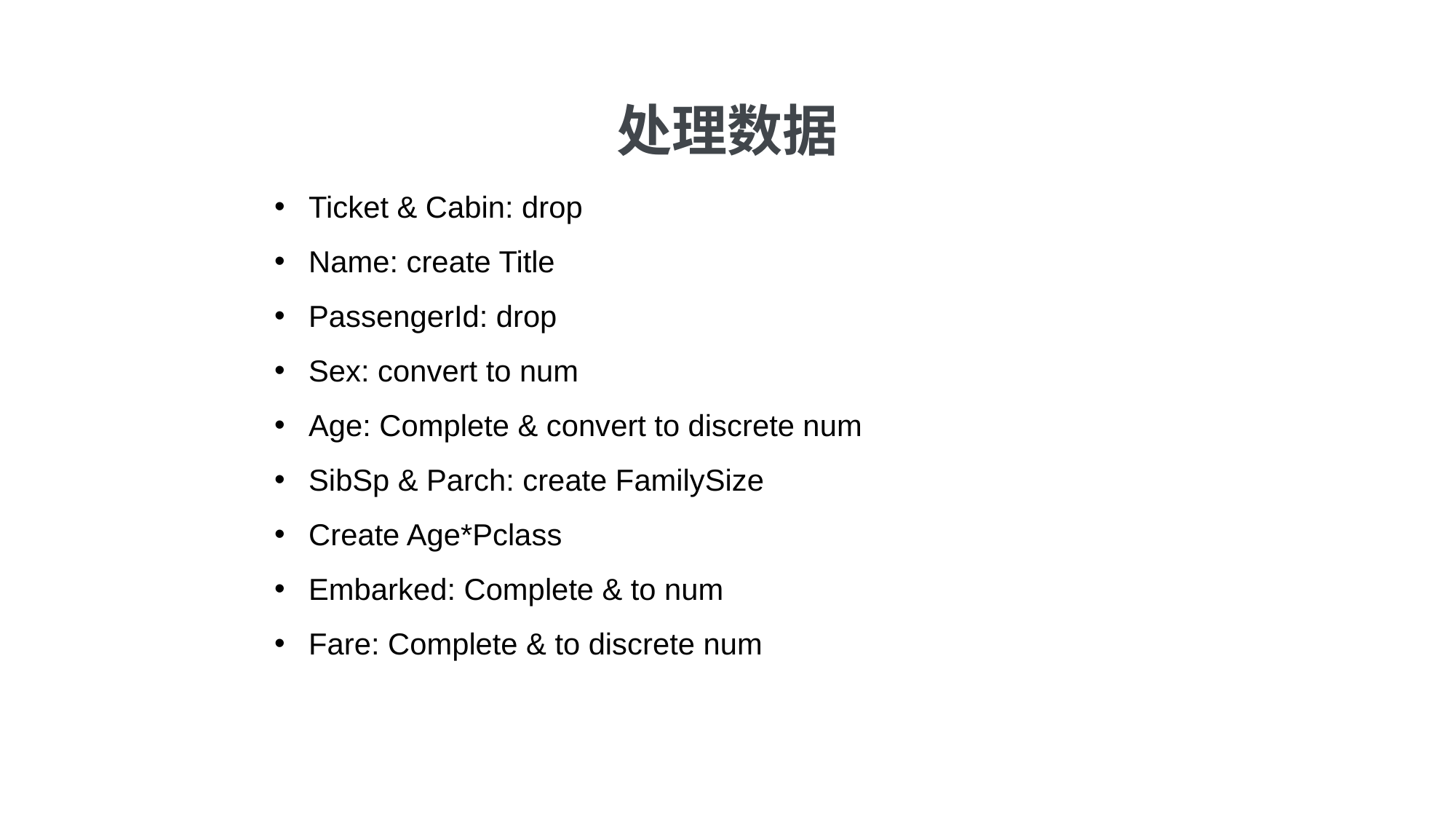

处理数据
Ticket & Cabin: drop
Name: create Title
PassengerId: drop
Sex: convert to num
Age: Complete & convert to discrete num
SibSp & Parch: create FamilySize
Create Age*Pclass
Embarked: Complete & to num
Fare: Complete & to discrete num